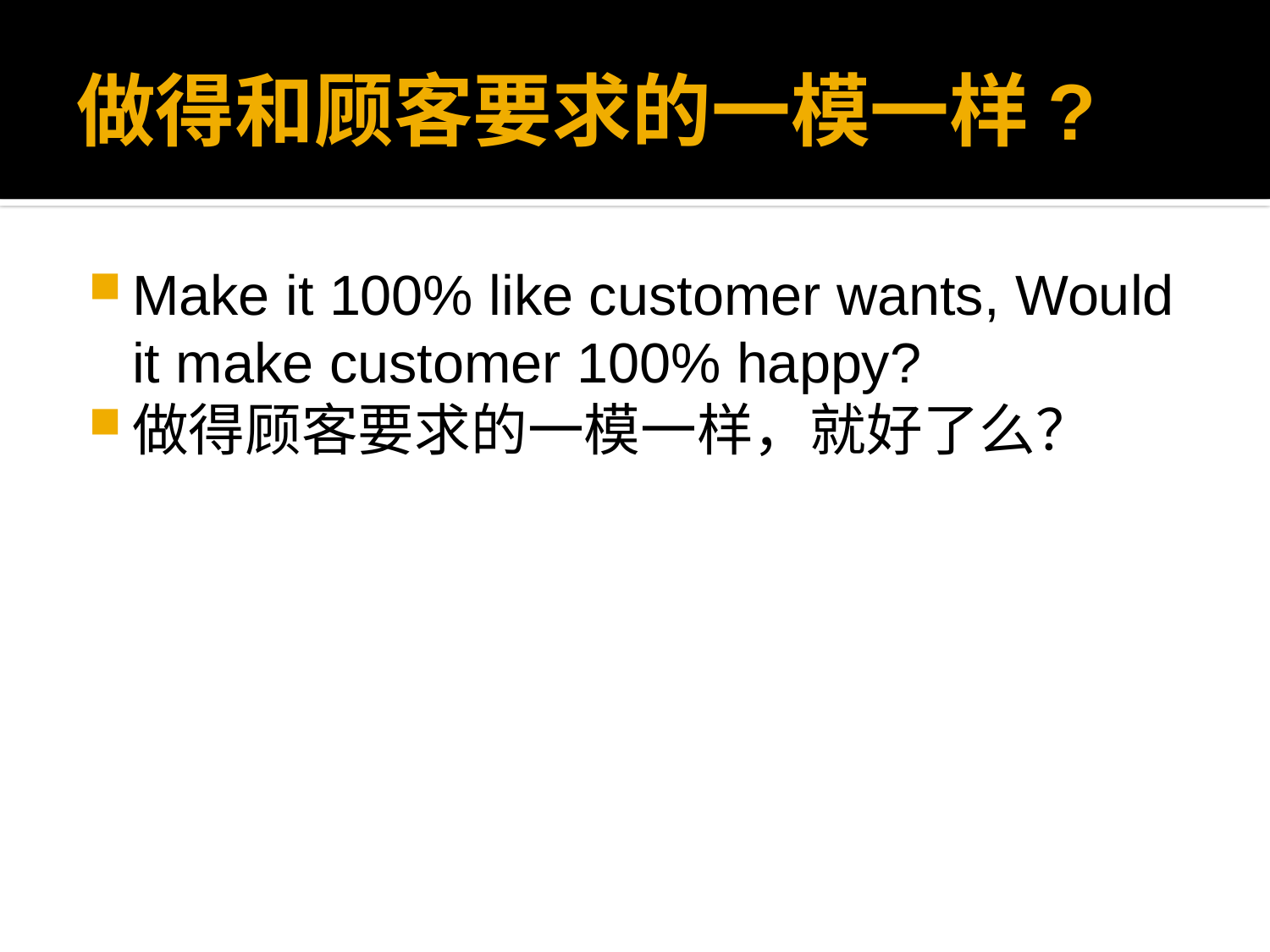

# 做得和顾客要求的一模一样?
Make it 100% like customer wants, Would it make customer 100% happy?
做得顾客要求的一模一样，就好了么？